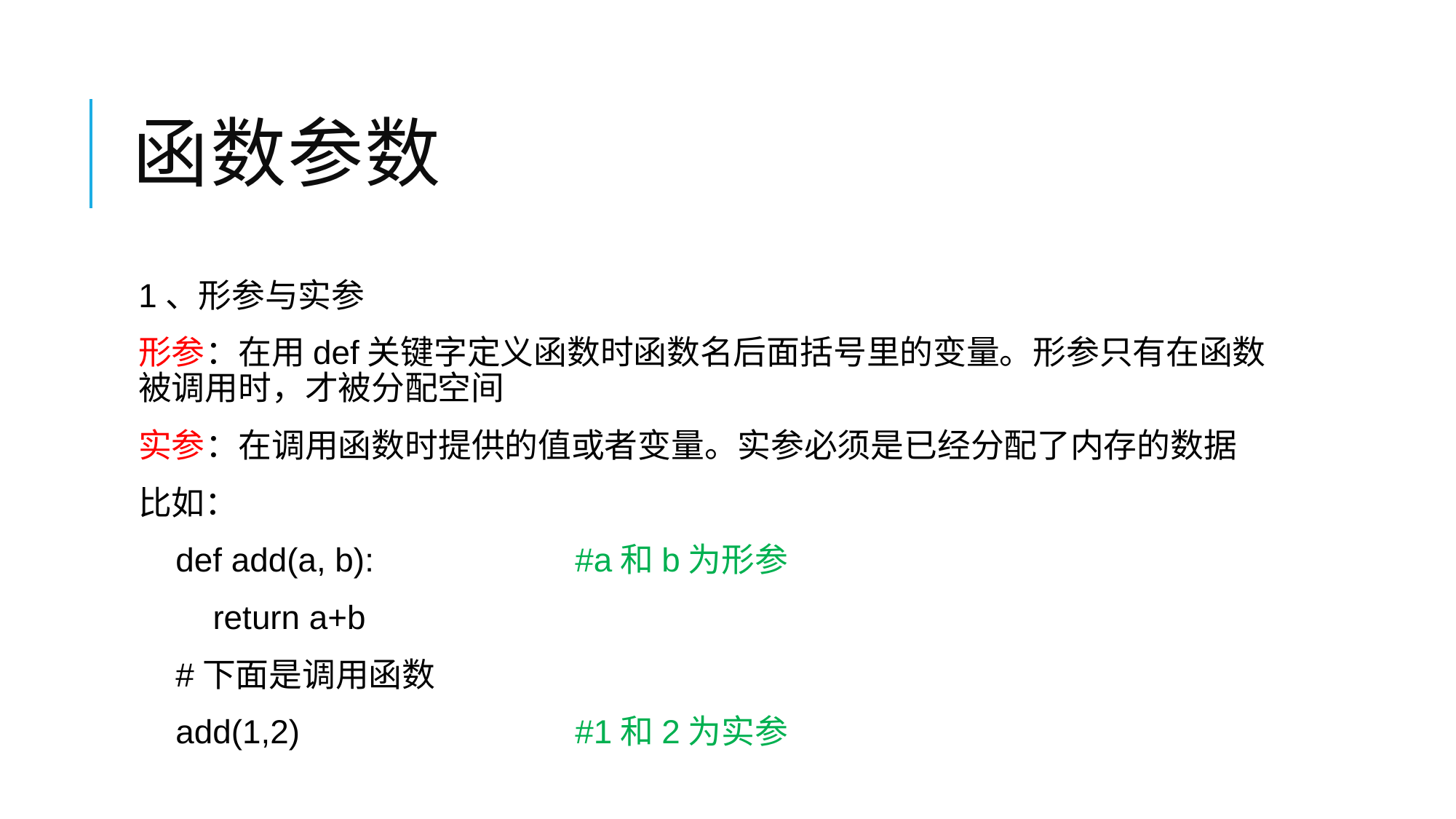

# 函数参数
1、形参与实参
形参：在用def关键字定义函数时函数名后面括号里的变量。形参只有在函数被调用时，才被分配空间
实参：在调用函数时提供的值或者变量。实参必须是已经分配了内存的数据
比如：
    def add(a, b):		#a和b为形参
        return a+b
    #下面是调用函数
    add(1,2) 			#1和2为实参